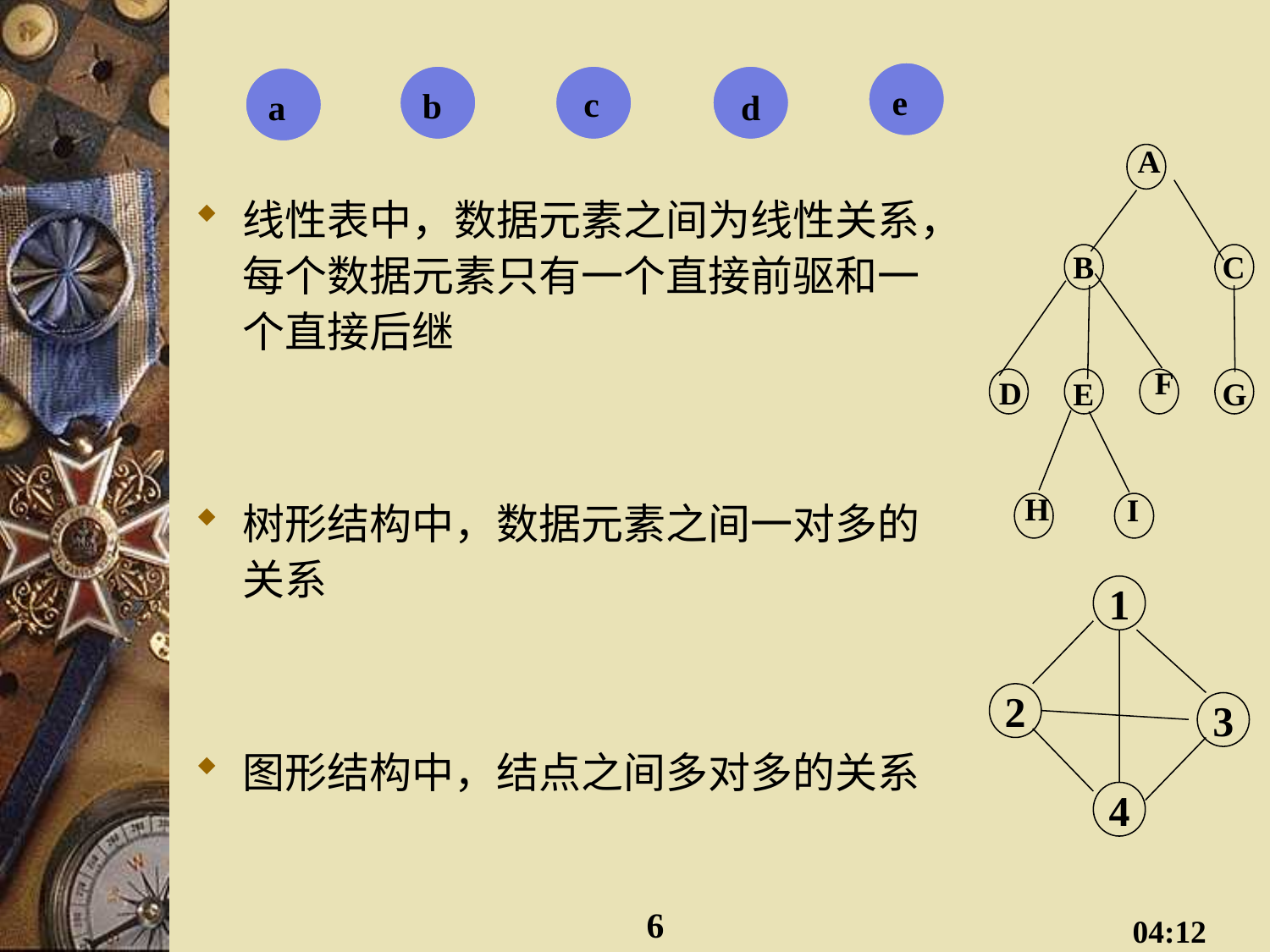

e
 c
 b
 a
 d

线性表中，数据元素之间为线性关系，每个数据元素只有一个直接前驱和一个直接后继

树形结构中，数据元素之间一对多的关系

图形结构中，结点之间多对多的关系
A

B
C

F
D
E
G

H
I

1

2
3

4